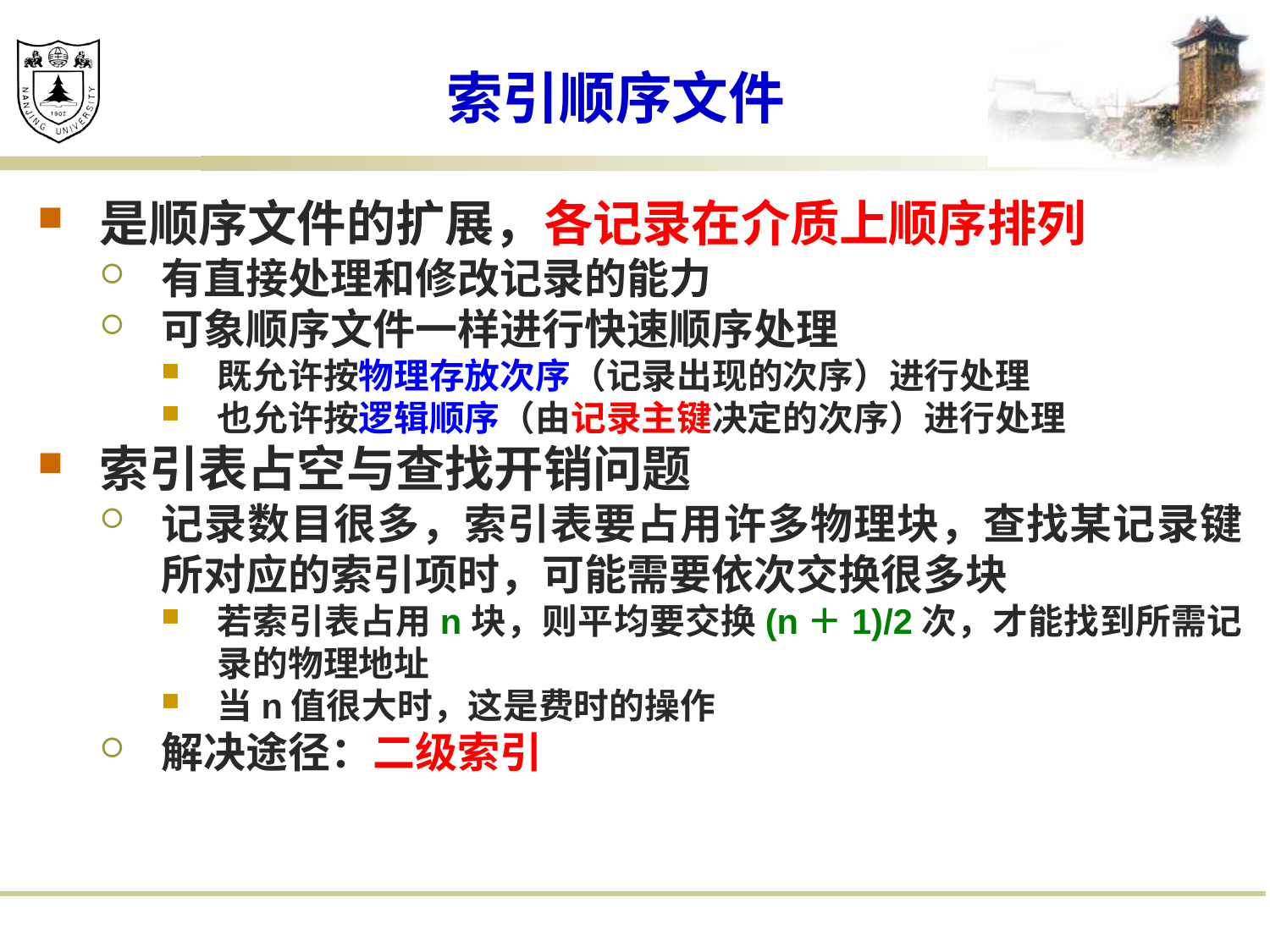

# 索引顺序文件
是顺序文件的扩展，各记录在介质上顺序排列
有直接处理和修改记录的能力
可象顺序文件一样进行快速顺序处理
既允许按物理存放次序（记录出现的次序）进行处理
也允许按逻辑顺序（由记录主键决定的次序）进行处理
索引表占空与查找开销问题
记录数目很多，索引表要占用许多物理块，查找某记录键所对应的索引项时，可能需要依次交换很多块
若索引表占用n块，则平均要交换(n＋1)/2次，才能找到所需记录的物理地址
当n值很大时，这是费时的操作
解决途径：二级索引
48